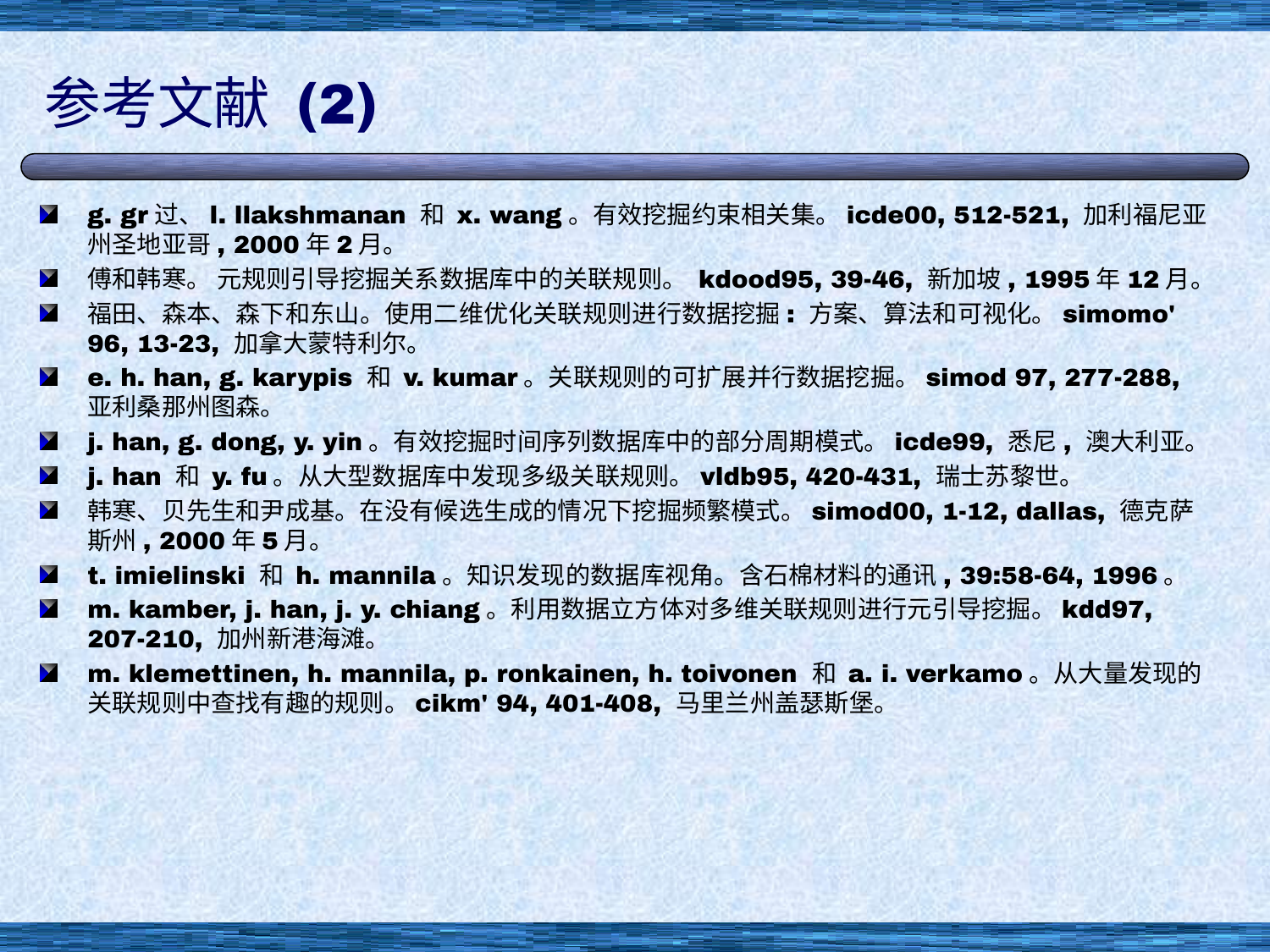

# 参考文献 (2)
g. gr过、l. llakshmanan 和 x. wang。有效挖掘约束相关集。icde00, 512-521, 加利福尼亚州圣地亚哥, 2000年2月。
傅和韩寒。 元规则引导挖掘关系数据库中的关联规则。 kdood95, 39-46, 新加坡, 1995年12月。
福田、森本、森下和东山。使用二维优化关联规则进行数据挖掘: 方案、算法和可视化。simomo' 96, 13-23, 加拿大蒙特利尔。
e. h. han, g. karypis 和 v. kumar。关联规则的可扩展并行数据挖掘。simod 97, 277-288, 亚利桑那州图森。
j. han, g. dong, y. yin。有效挖掘时间序列数据库中的部分周期模式。icde99, 悉尼, 澳大利亚。
j. han 和 y. fu。从大型数据库中发现多级关联规则。vldb95, 420-431, 瑞士苏黎世。
韩寒、贝先生和尹成基。在没有候选生成的情况下挖掘频繁模式。simod00, 1-12, dallas, 德克萨斯州, 2000年5月。
t. imielinski 和 h. mannila。知识发现的数据库视角。含石棉材料的通讯, 39:58-64, 1996。
m. kamber, j. han, j. y. chiang。利用数据立方体对多维关联规则进行元引导挖掘。kdd97, 207-210, 加州新港海滩。
m. klemettinen, h. mannila, p. ronkainen, h. toivonen 和 a. i. verkamo。从大量发现的关联规则中查找有趣的规则。cikm' 94, 401-408, 马里兰州盖瑟斯堡。